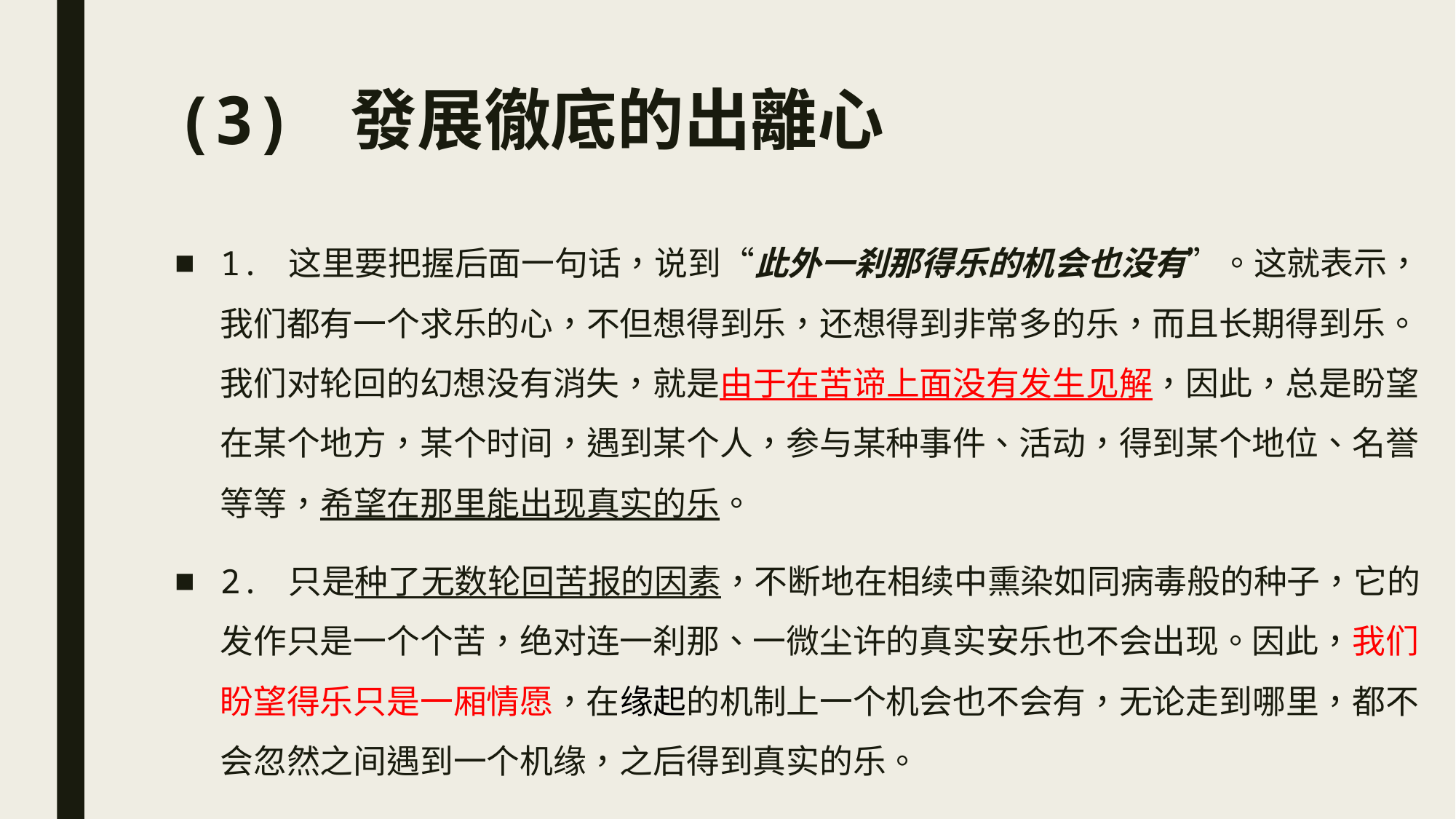

# (3) 發展徹底的出離心
1. 这里要把握后面一句话，说到“此外一刹那得乐的机会也没有”。这就表示，我们都有一个求乐的心，不但想得到乐，还想得到非常多的乐，而且长期得到乐。我们对轮回的幻想没有消失，就是由于在苦谛上面没有发生见解，因此，总是盼望在某个地方，某个时间，遇到某个人，参与某种事件、活动，得到某个地位、名誉等等，希望在那里能出现真实的乐。
2. 只是种了无数轮回苦报的因素，不断地在相续中熏染如同病毒般的种子，它的发作只是一个个苦，绝对连一刹那、一微尘许的真实安乐也不会出现。因此，我们盼望得乐只是一厢情愿，在缘起的机制上一个机会也不会有，无论走到哪里，都不会忽然之间遇到一个机缘，之后得到真实的乐。